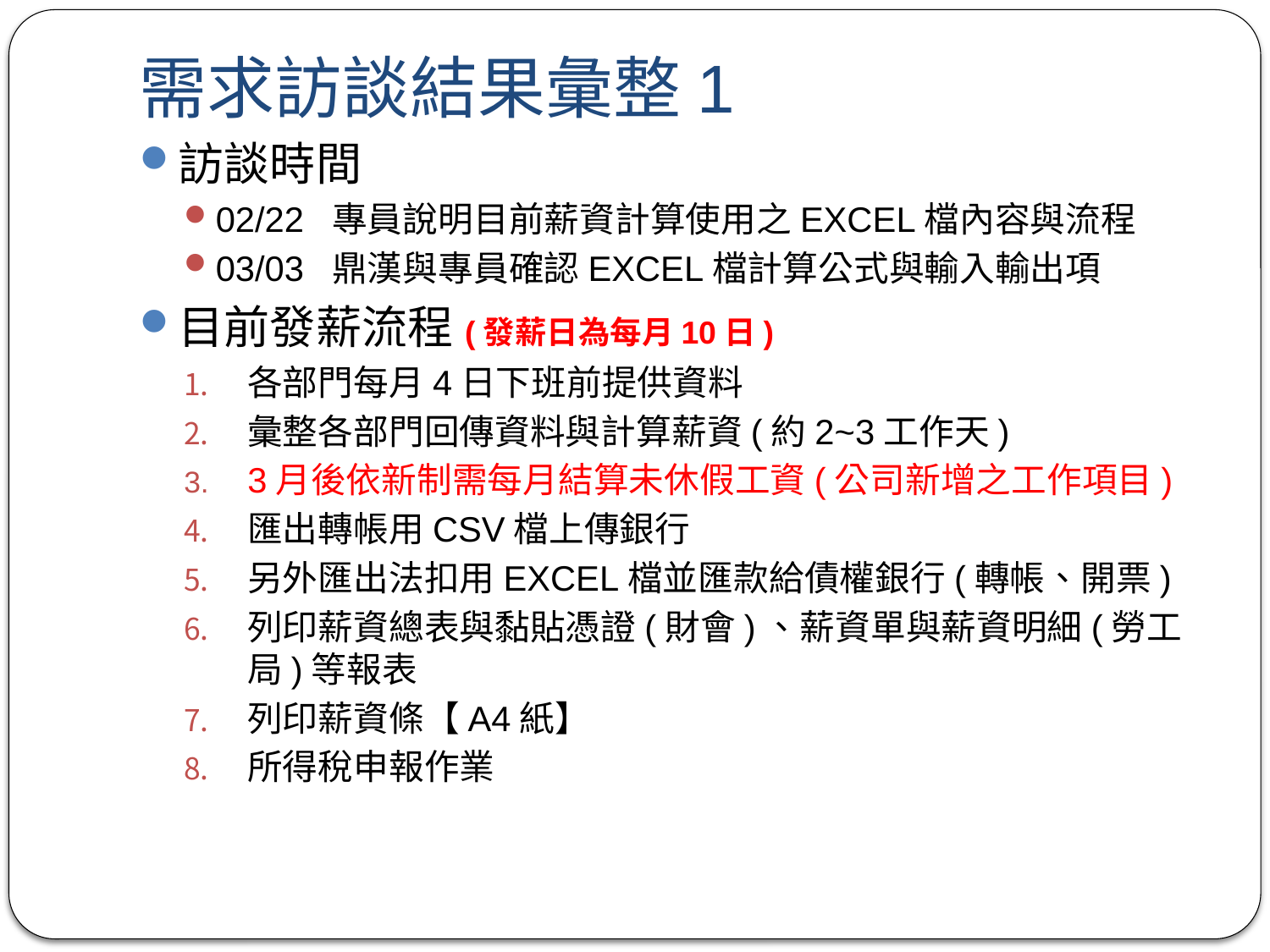

# 需求訪談結果彙整1
訪談時間
02/22  專員說明目前薪資計算使用之EXCEL檔內容與流程
03/03  鼎漢與專員確認EXCEL檔計算公式與輸入輸出項
目前發薪流程(發薪日為每月10日)
各部門每月4日下班前提供資料
彙整各部門回傳資料與計算薪資(約2~3工作天)
3月後依新制需每月結算未休假工資(公司新增之工作項目)
匯出轉帳用CSV檔上傳銀行
另外匯出法扣用EXCEL檔並匯款給債權銀行(轉帳、開票)
列印薪資總表與黏貼憑證(財會)、薪資單與薪資明細(勞工局)等報表
列印薪資條【A4紙】
所得稅申報作業